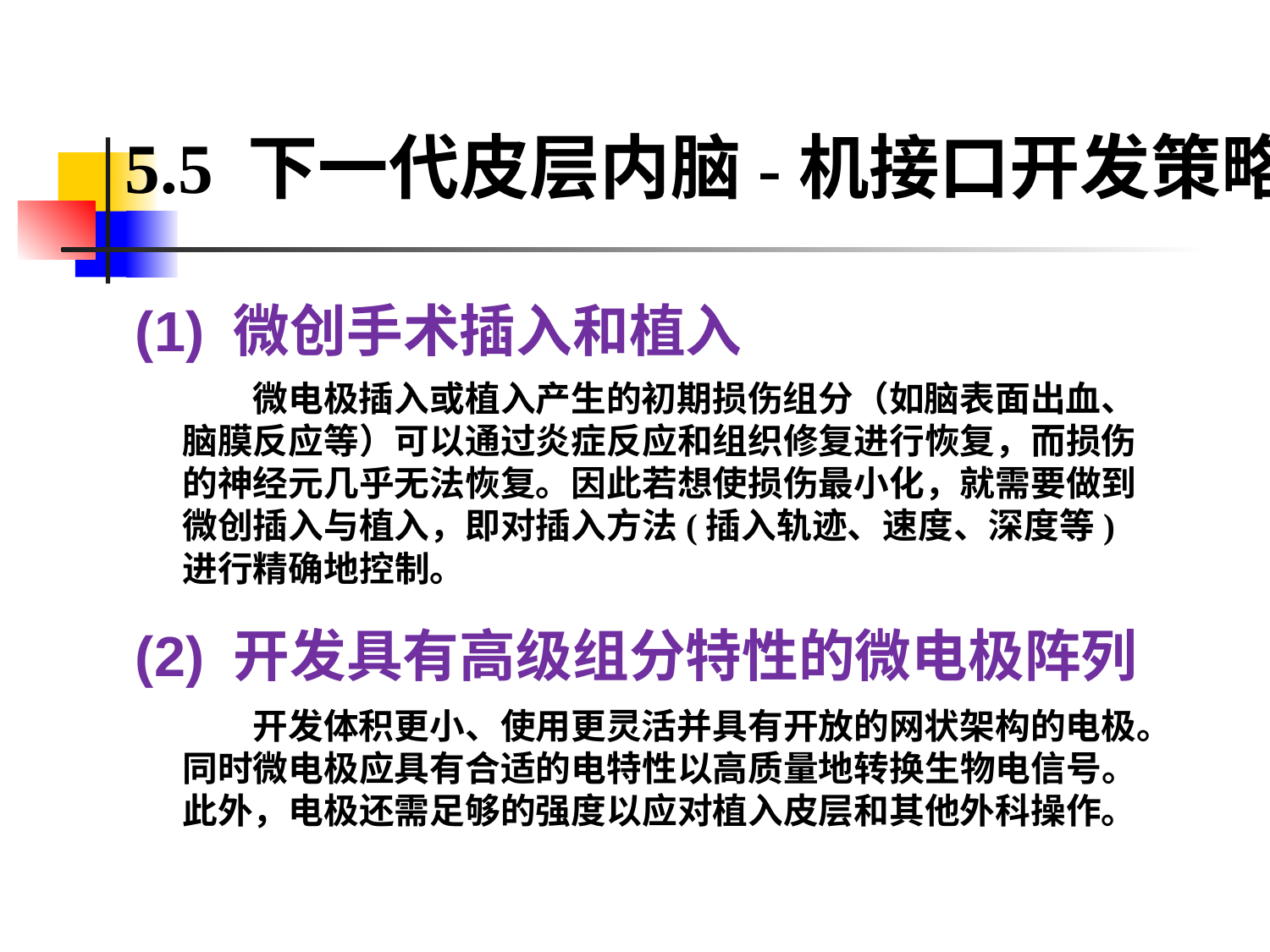

5.5 下一代皮层内脑-机接口开发策略
(1) 微创手术插入和植入
微电极插入或植入产生的初期损伤组分（如脑表面出血、脑膜反应等）可以通过炎症反应和组织修复进行恢复，而损伤的神经元几乎无法恢复。因此若想使损伤最小化，就需要做到微创插入与植入，即对插入方法(插入轨迹、速度、深度等)进行精确地控制。
(2) 开发具有高级组分特性的微电极阵列
开发体积更小、使用更灵活并具有开放的网状架构的电极。同时微电极应具有合适的电特性以高质量地转换生物电信号。此外，电极还需足够的强度以应对植入皮层和其他外科操作。